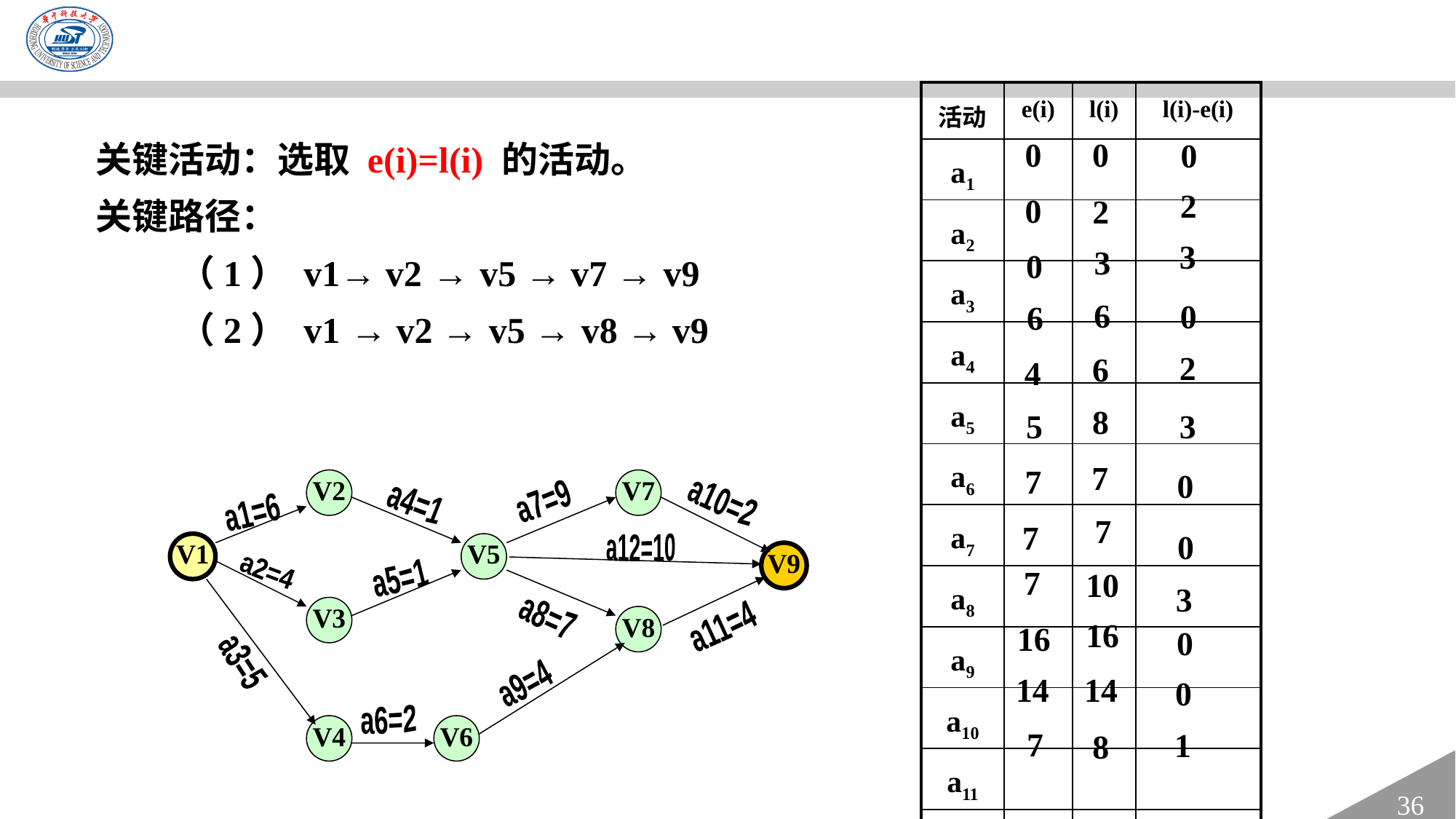

| 活动 | e(i) | l(i) | l(i)-e(i) |
| --- | --- | --- | --- |
| a1 |  |  |  |
| a2 |  |  |  |
| a3 |  |  |  |
| a4 |  |  |  |
| a5 |  |  |  |
| a6 |  |  |  |
| a7 |  |  |  |
| a8 |  |  |  |
| a9 |  |  |  |
| a10 |  |  |  |
| a11 |  |  |  |
| a12 |  |  |  |
关键活动：选取 e(i)=l(i) 的活动。
关键路径：
         （1） v1→ v2 → v5 → v7 → v9
         （2） v1 → v2 → v5 → v8 → v9
0
0
0
2
0
2
3
3
0
6
0
6
2
6
4
8
3
5
7
7
0
V2
V7
a7=9
a10=2
a4=1

a1=6
7

7
0
a12=10
V1
V5

V9
7

10
a2=4

a5=1

3

V3
a8=7
V8
16
a11=4
16
0

a3=5
14
14
0
a9=4
a6=2
V4
V6
7
1
8